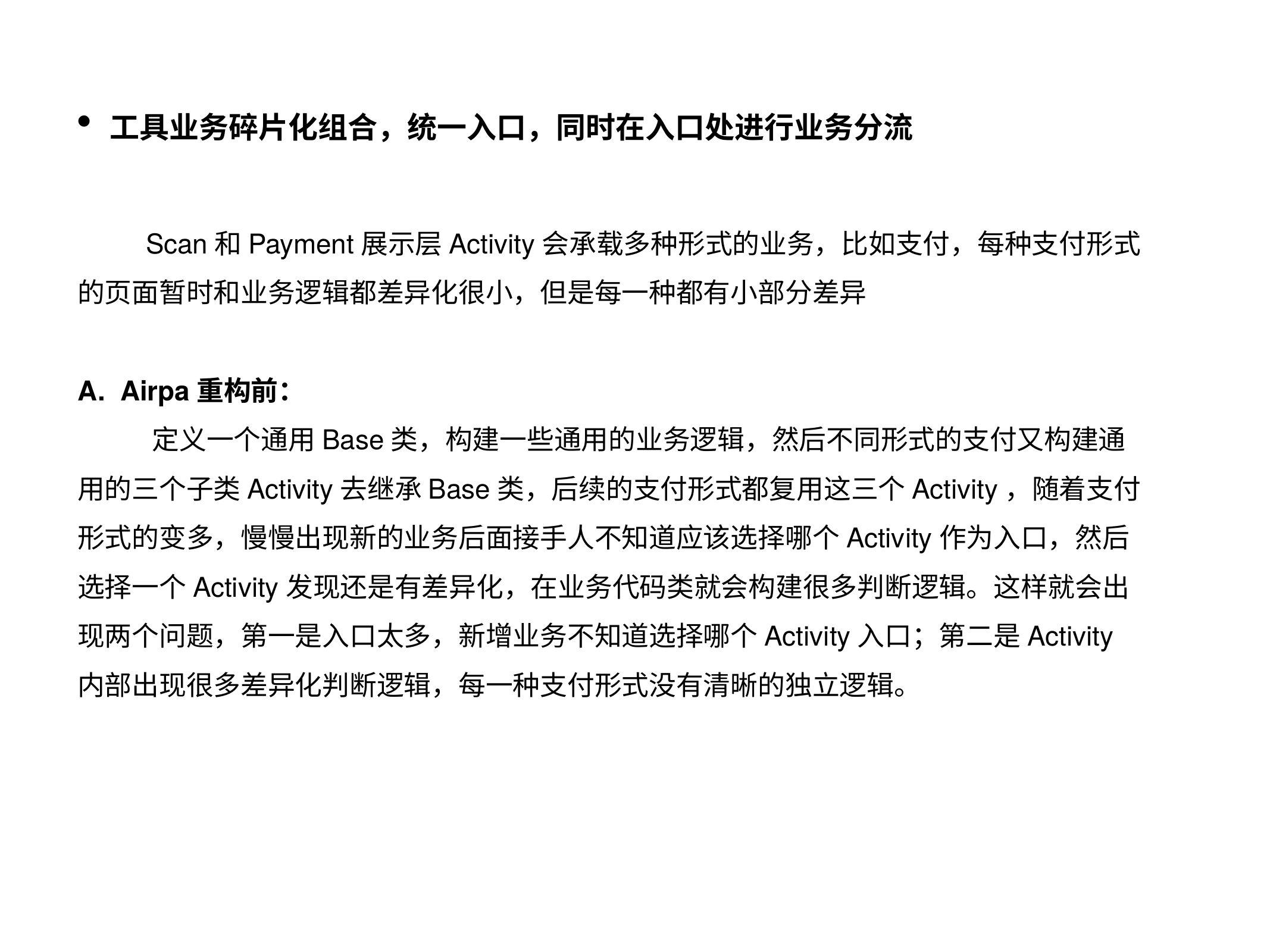

# 工具业务碎片化组合，统一入口，同时在入口处进行业务分流
         Scan和Payment展示层Activity会承载多种形式的业务，比如支付，每种支付形式的页面暂时和业务逻辑都差异化很小，但是每一种都有小部分差异

A.  Airpa重构前：
         定义一个通用Base类，构建一些通用的业务逻辑，然后不同形式的支付又构建通用的三个子类Activity去继承Base类，后续的支付形式都复用这三个Activity，随着支付形式的变多，慢慢出现新的业务后面接手人不知道应该选择哪个Activity作为入口，然后选择一个Activity发现还是有差异化，在业务代码类就会构建很多判断逻辑。这样就会出现两个问题，第一是入口太多，新增业务不知道选择哪个Activity入口；第二是Activity内部出现很多差异化判断逻辑，每一种支付形式没有清晰的独立逻辑。